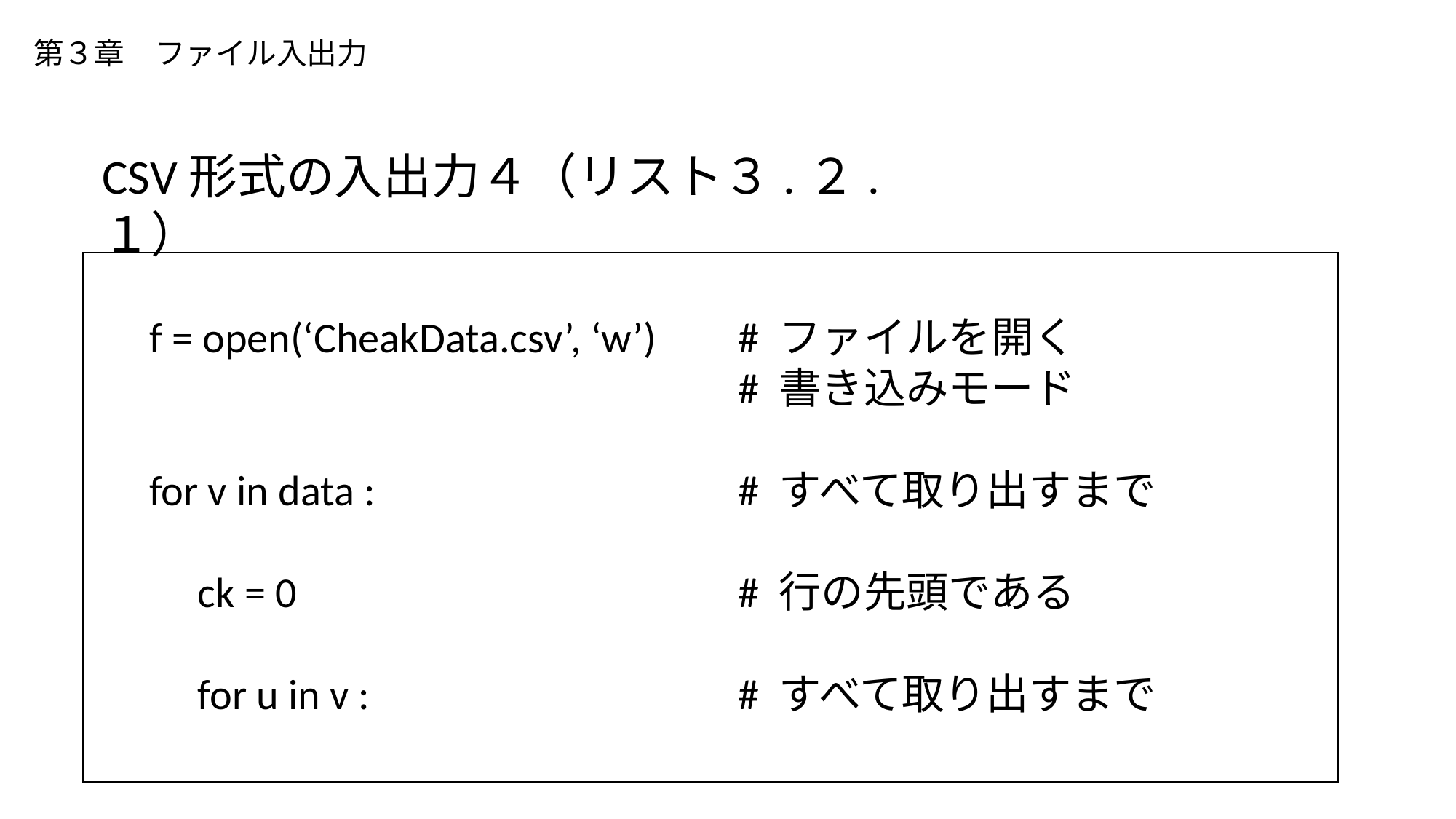

# 第３章　ファイル入出力
CSV形式の入出力４（リスト３.２.１）

f = open(‘CheakData.csv’, ‘w’)

for v in data :

     ck = 0

     for u in v :
# ファイルを開く
# 書き込みモード

# すべて取り出すまで

# 行の先頭である

# すべて取り出すまで